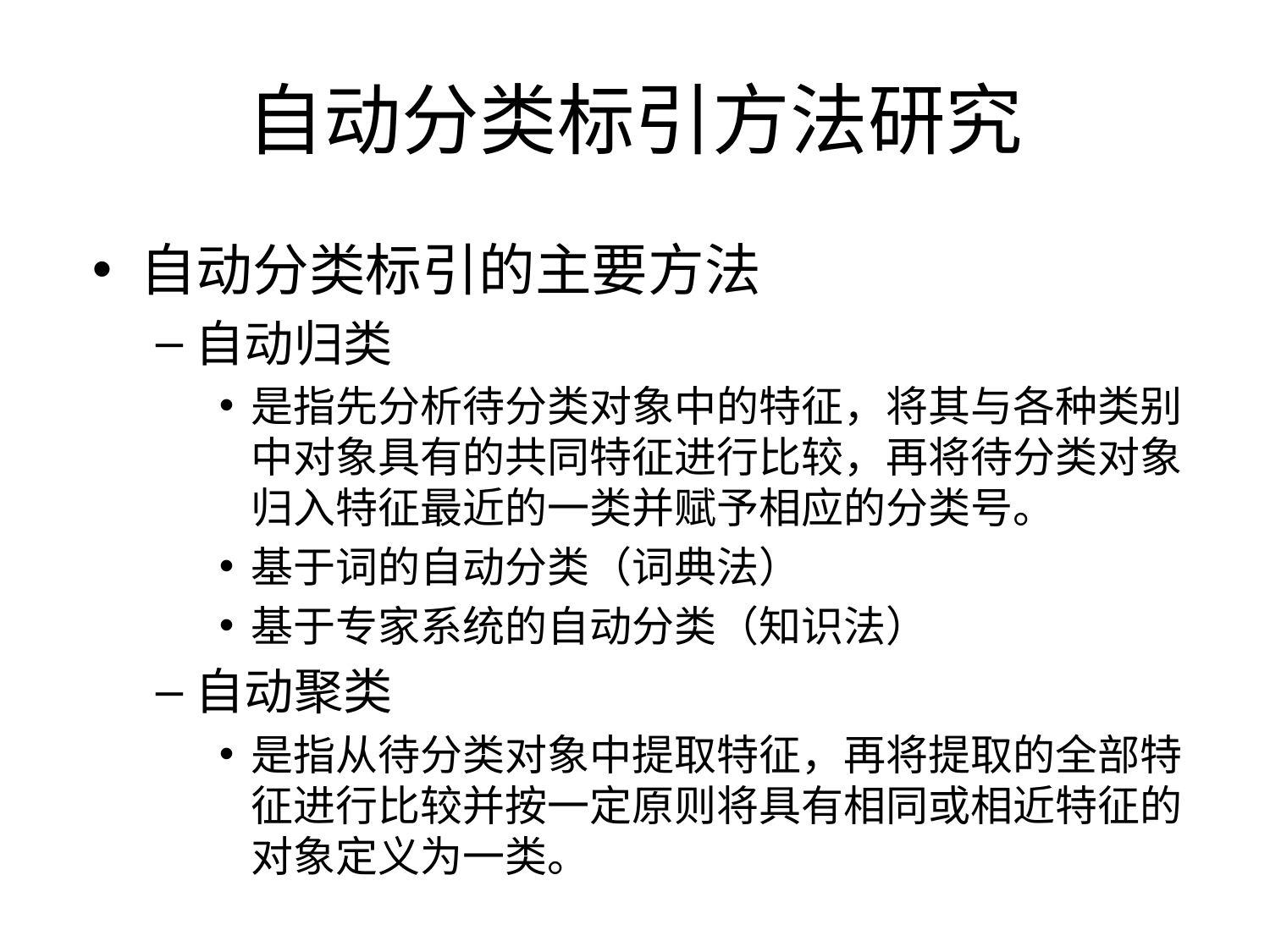

# 自动分类标引方法研究
自动分类标引的主要方法
自动归类
是指先分析待分类对象中的特征，将其与各种类别中对象具有的共同特征进行比较，再将待分类对象归入特征最近的一类并赋予相应的分类号。
基于词的自动分类（词典法）
基于专家系统的自动分类（知识法）
自动聚类
是指从待分类对象中提取特征，再将提取的全部特征进行比较并按一定原则将具有相同或相近特征的对象定义为一类。